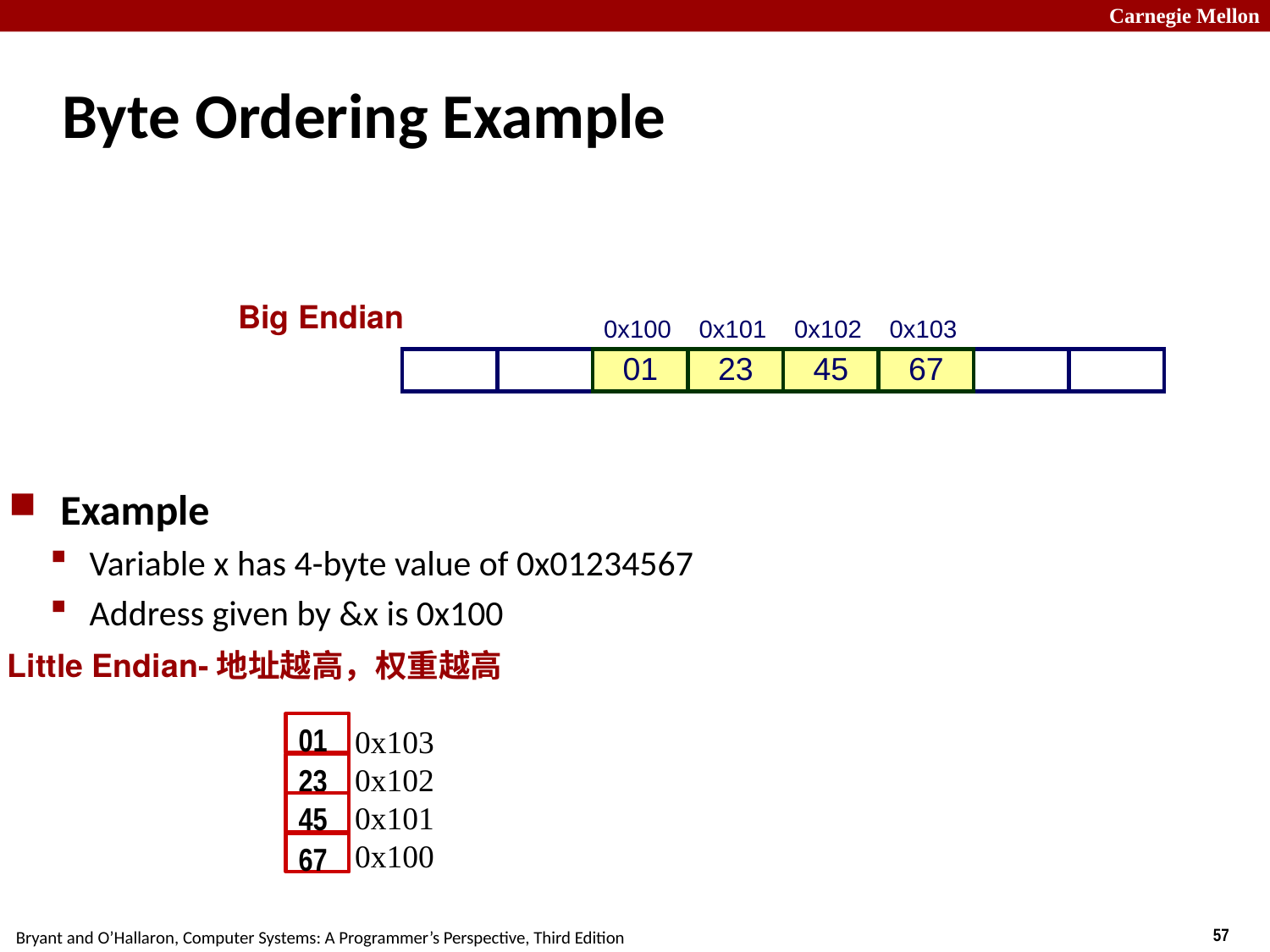

# Byte Ordering Example
Big Endian

0x100

0x101

0x102

0x103
01

23

45

67

01

23

45

67

Example
Variable x has 4-byte value of 0x01234567
Address given by &x is 0x100
Little Endian-地址越高，权重越高
01
0x103
0x102
0x101
0x100
23
45
67